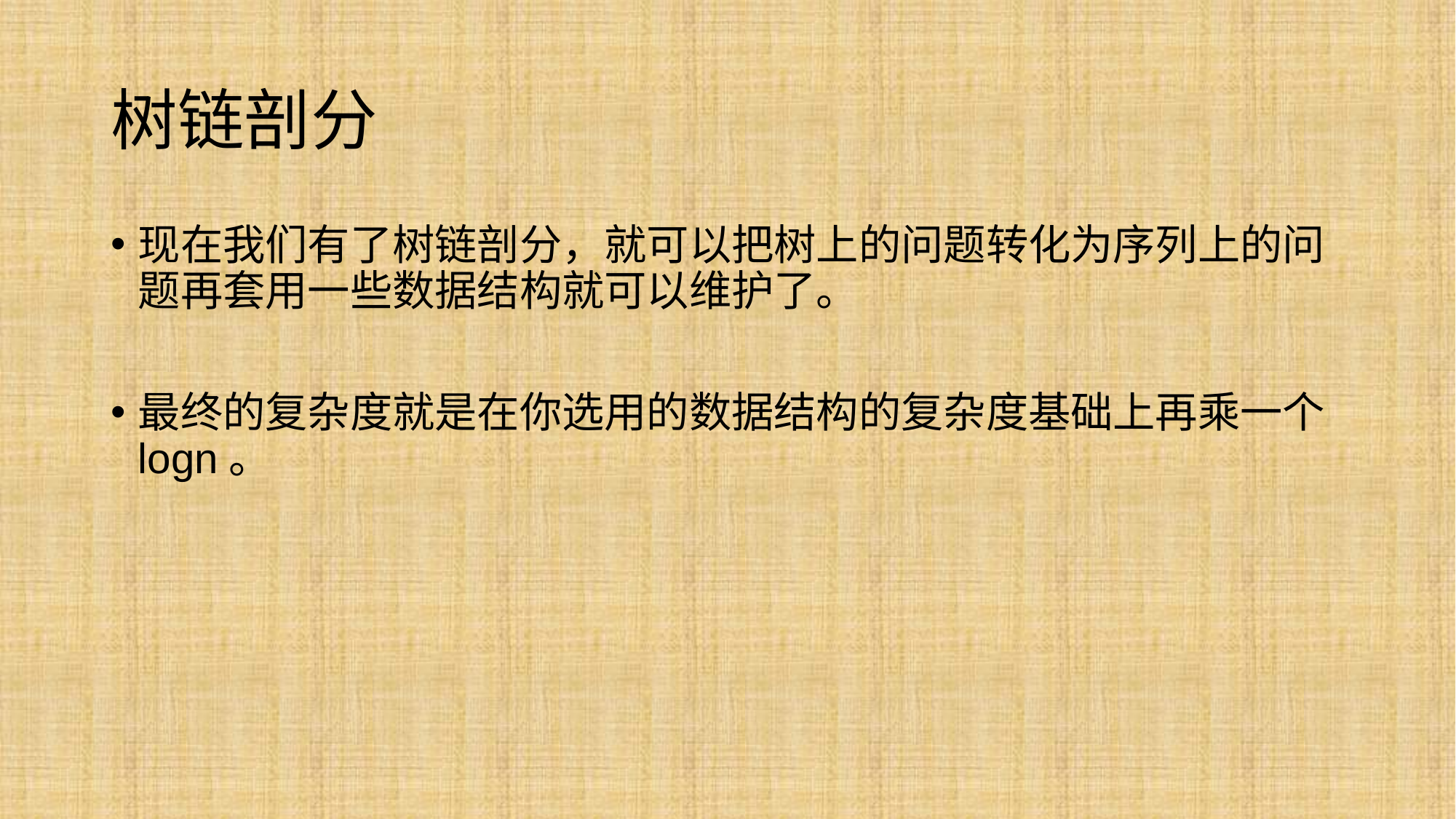

# 树链剖分
现在我们有了树链剖分，就可以把树上的问题转化为序列上的问题再套用一些数据结构就可以维护了。

最终的复杂度就是在你选用的数据结构的复杂度基础上再乘一个logn。